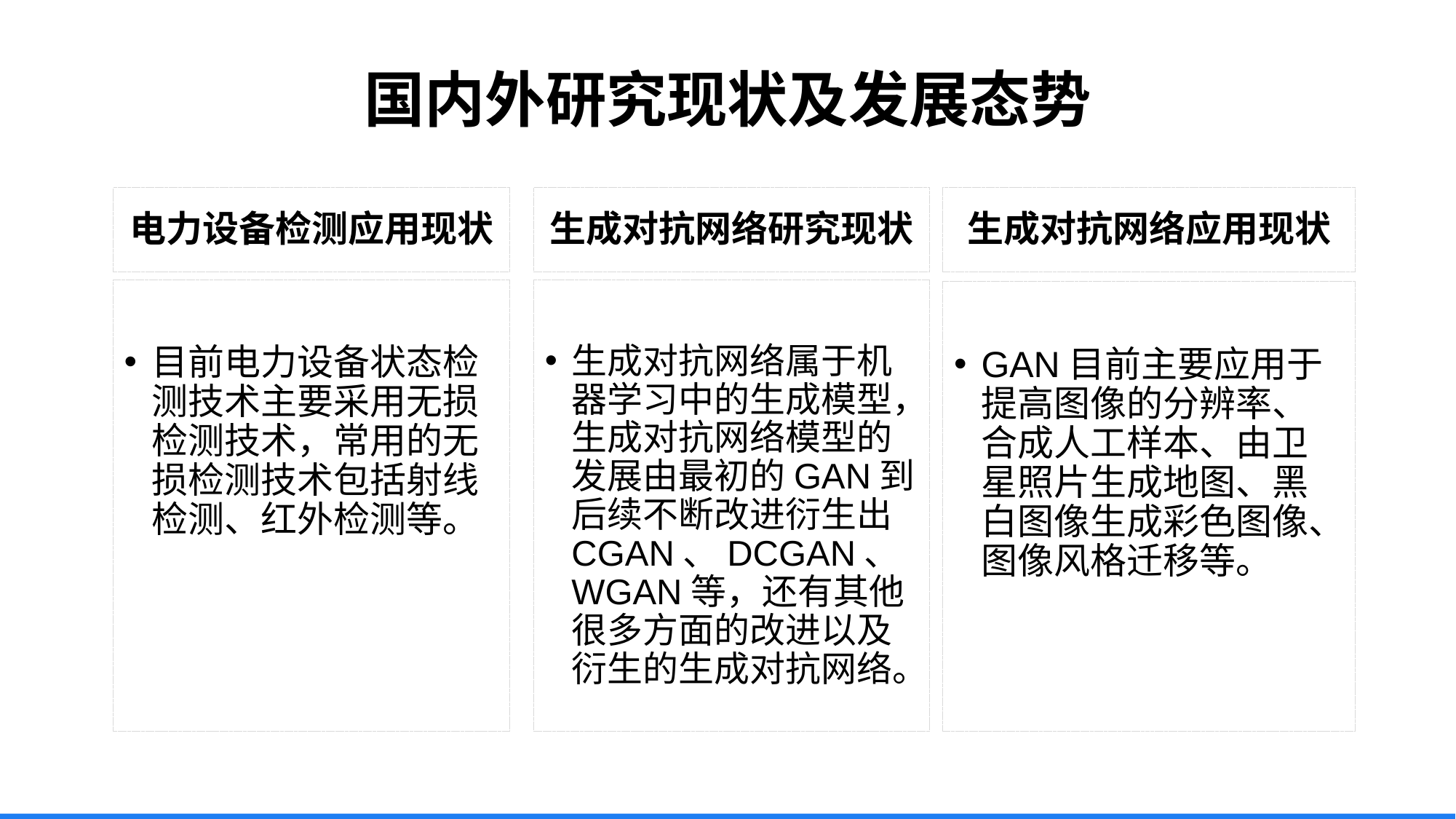

国内外研究现状及发展态势
电力设备检测应用现状
生成对抗网络研究现状
生成对抗网络应用现状

生成对抗网络属于机器学习中的生成模型，生成对抗网络模型的发展由最初的GAN到后续不断改进衍生出CGAN、DCGAN、WGAN等，还有其他很多方面的改进以及衍生的生成对抗网络。

目前电力设备状态检测技术主要采用无损检测技术，常用的无损检测技术包括射线检测、红外检测等。

GAN目前主要应用于提高图像的分辨率、合成人工样本、由卫星照片生成地图、黑白图像生成彩色图像、图像风格迁移等。